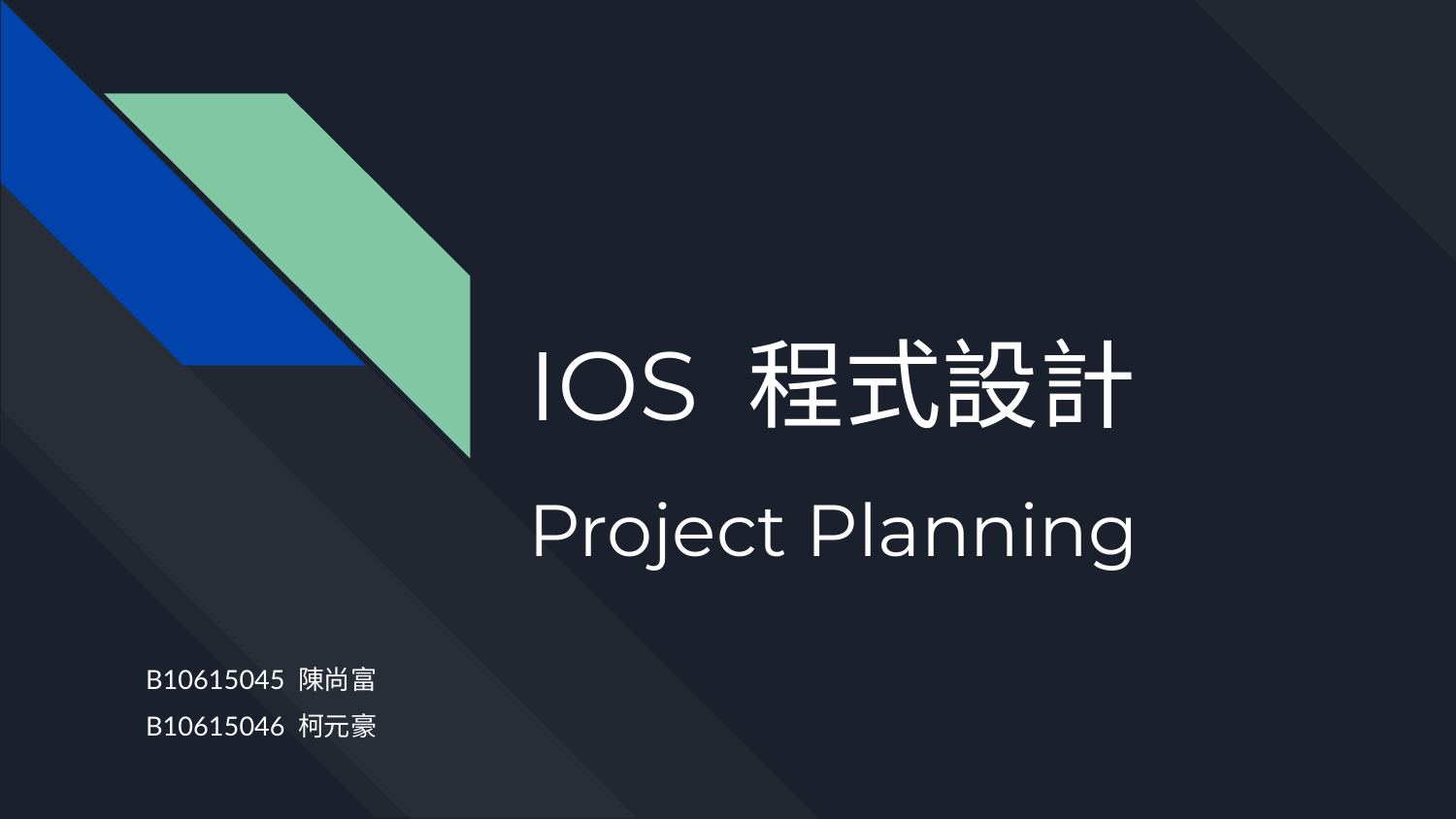

# IOS 程式設計
Project Planning
B10615045 陳尚富
B10615046 柯元豪